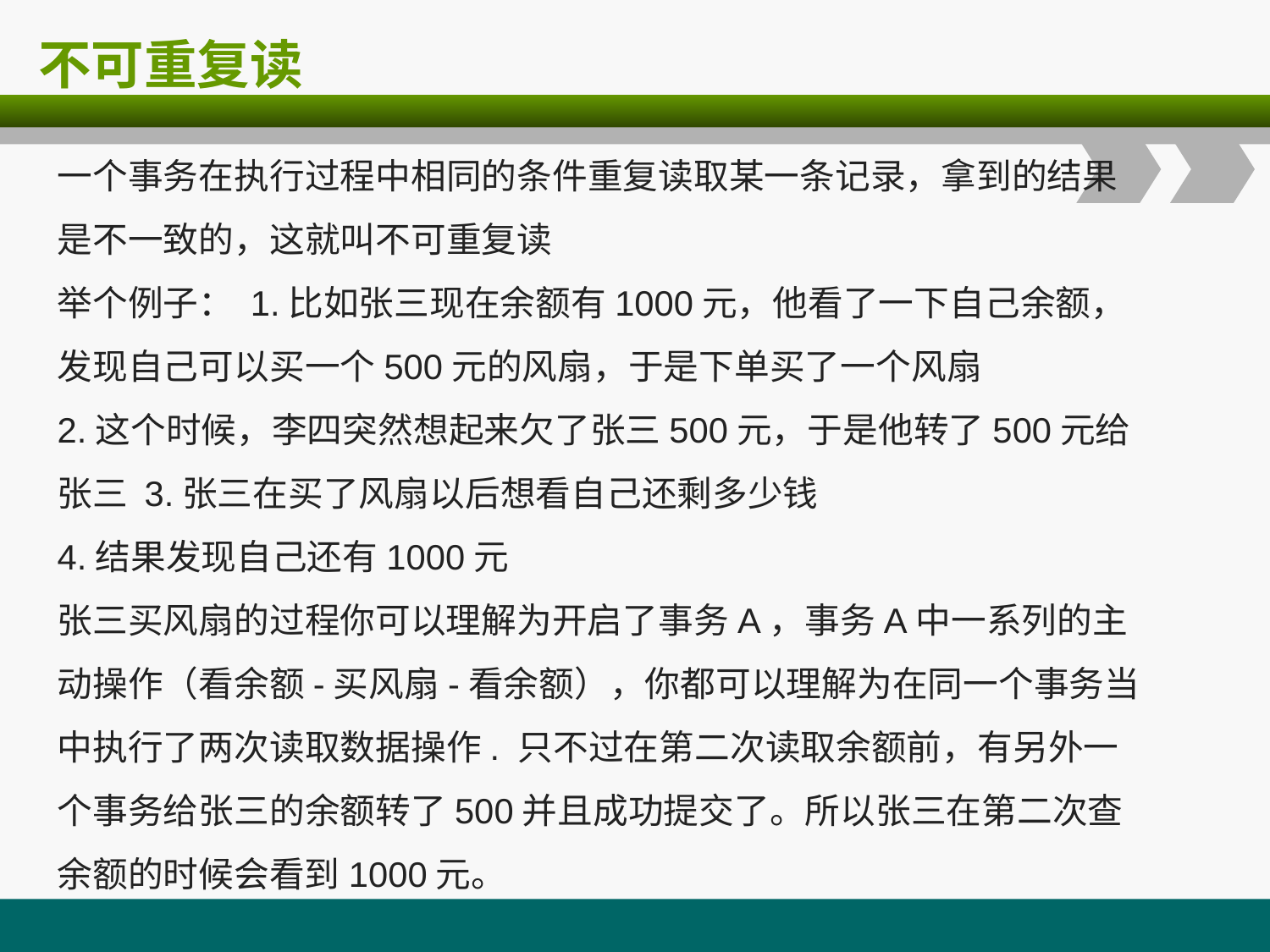

# 不可重复读
一个事务在执行过程中相同的条件重复读取某一条记录，拿到的结果是不一致的，这就叫不可重复读
举个例子： 1.比如张三现在余额有1000元，他看了一下自己余额，发现自己可以买一个500元的风扇，于是下单买了一个风扇
2.这个时候，李四突然想起来欠了张三500元，于是他转了500元给张三 3.张三在买了风扇以后想看自己还剩多少钱
4.结果发现自己还有1000元
张三买风扇的过程你可以理解为开启了事务A，事务A中一系列的主动操作（看余额-买风扇-看余额），你都可以理解为在同一个事务当中执行了两次读取数据操作. 只不过在第二次读取余额前，有另外一个事务给张三的余额转了500并且成功提交了。所以张三在第二次查余额的时候会看到1000元。